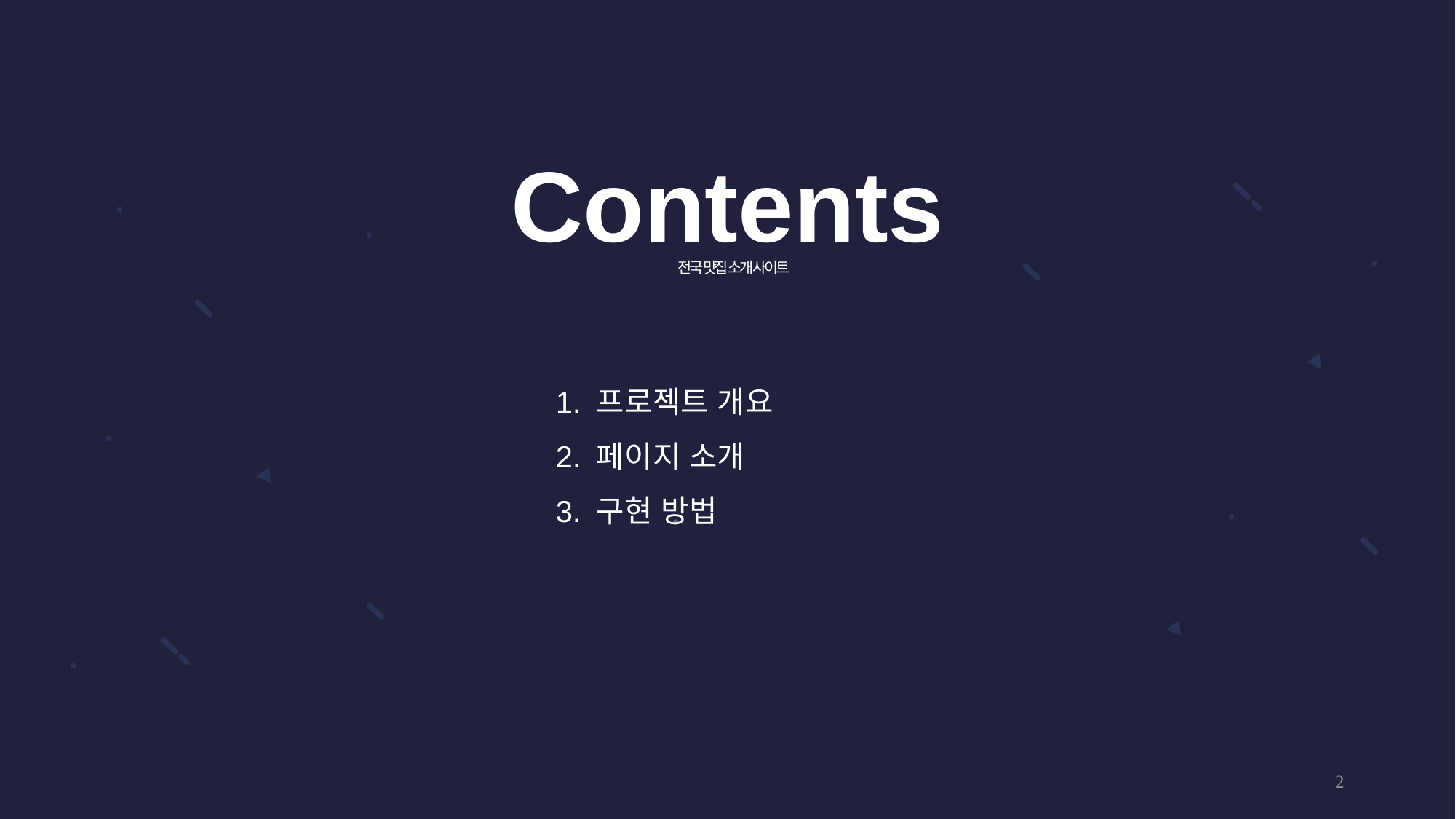

Contents
 전국 맛집 소개 사이트

1. 프로젝트 개요
2. 페이지 소개
3. 구현 방법

2